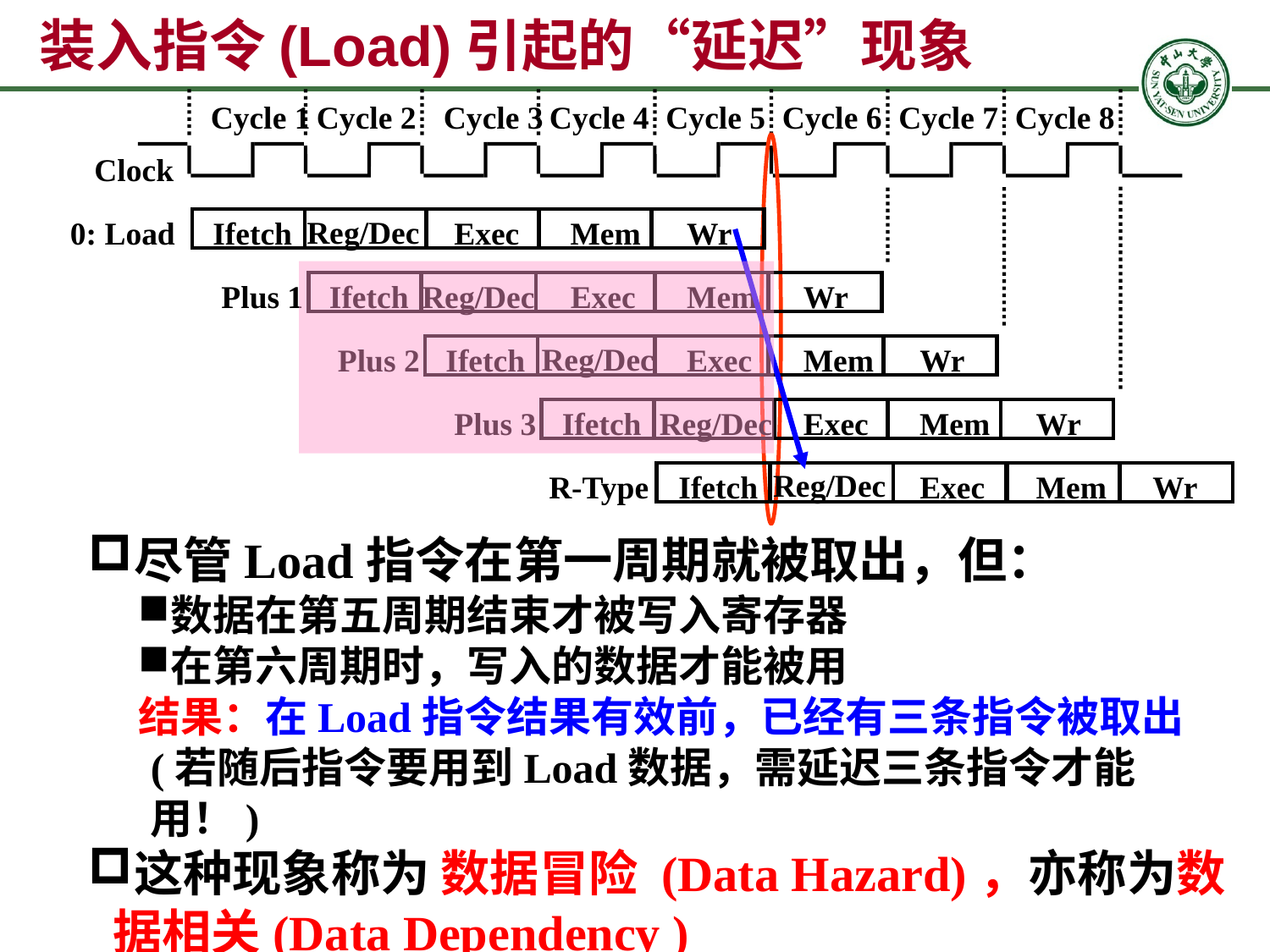

# 装入指令(Load)引起的“延迟”现象

Cycle 1
Cycle 2
Cycle 3
Cycle 4
Cycle 5
Cycle 6
Cycle 7
Cycle 8

Clock

Reg/Dec

Ifetch

Exec

Mem

Wr

0: Load

Reg/Dec

Ifetch

Exec

Mem

Wr

Plus 1
Reg/Dec

Ifetch

Exec

Mem

Wr

Plus 2
Plus 3
Ifetch

Reg/Dec

Exec

Mem

Wr

Reg/Dec

Ifetch

Exec

Mem

Wr

R-Type
尽管Load指令在第一周期就被取出，但：
数据在第五周期结束才被写入寄存器
在第六周期时，写入的数据才能被用
结果：在Load指令结果有效前，已经有三条指令被取出(若随后指令要用到Load数据，需延迟三条指令才能用！)
这种现象称为 数据冒险 (Data Hazard)，亦称为数据相关(Data Dependency )